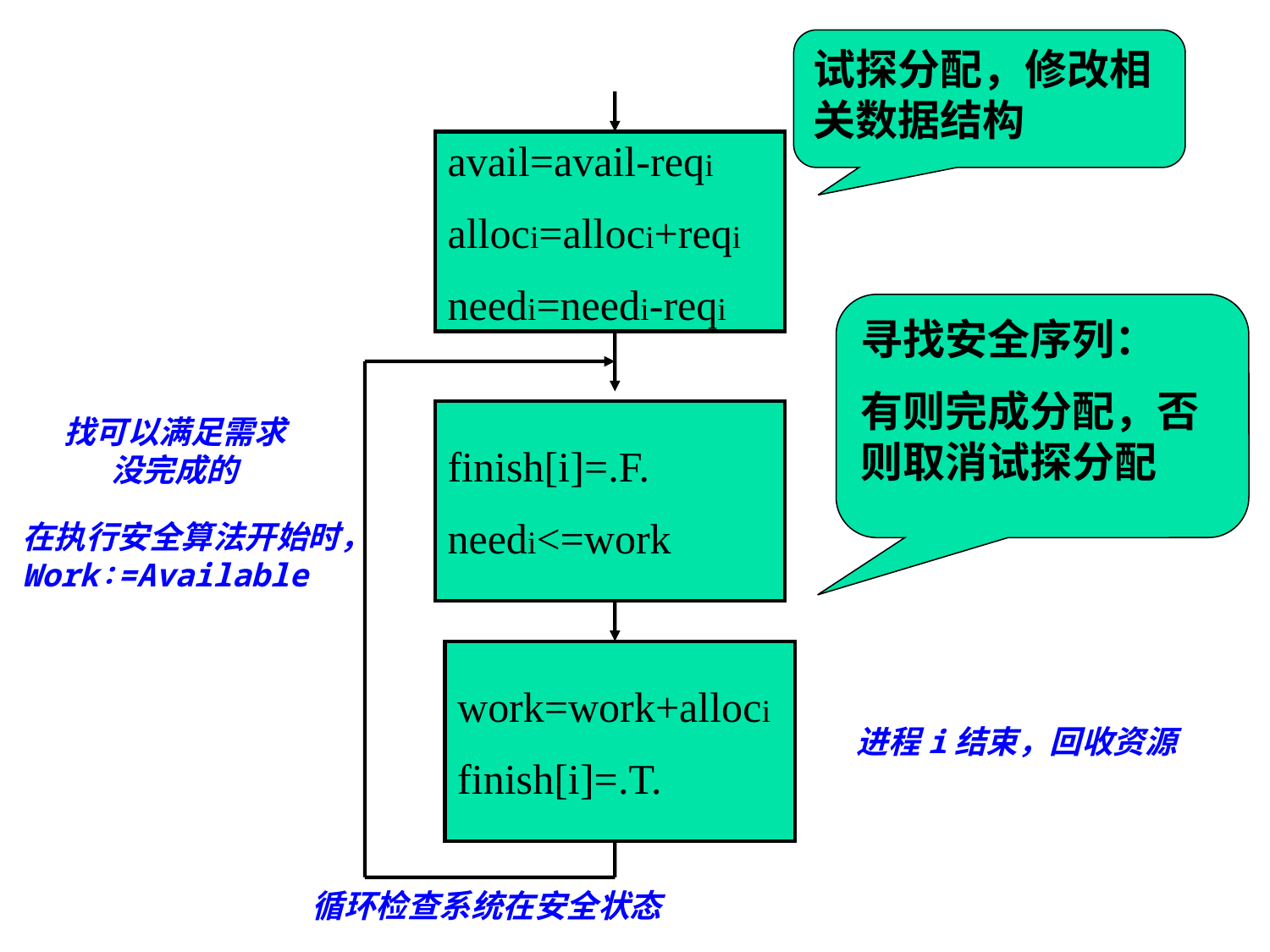

试探分配，修改相关数据结构

avail=avail-reqi
alloci=alloci+reqi
needi=needi-reqi
寻找安全序列：
有则完成分配，否则取消试探分配

finish[i]=.F.
needi<=work
找可以满足需求没完成的
在执行安全算法开始时，Work∶=Available

work=work+alloci
finish[i]=.T.
进程i结束，回收资源

循环检查系统在安全状态